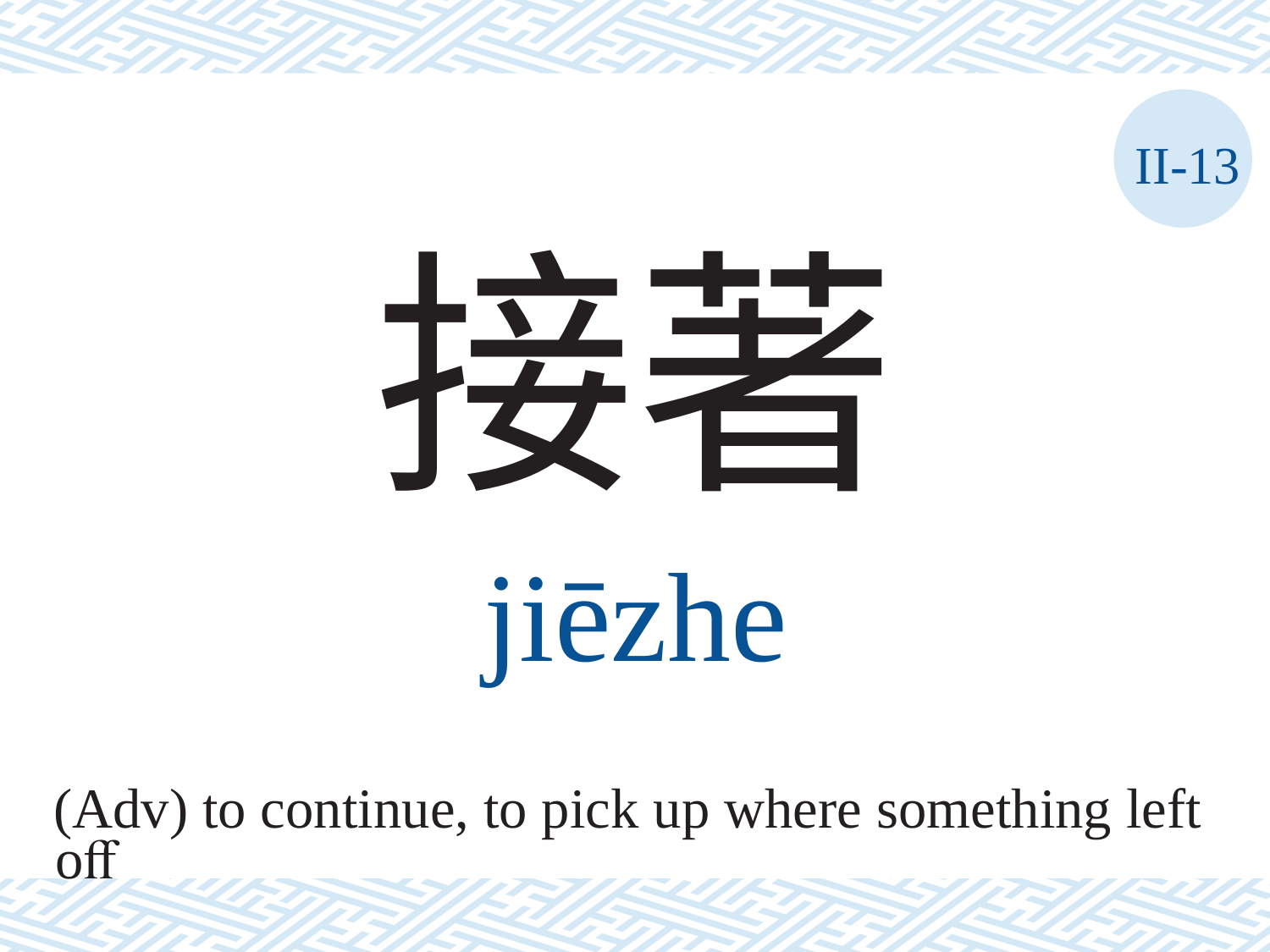

II-13
接著
jiēzhe
(Adv) to continue, to pick up where something left
oﬀ